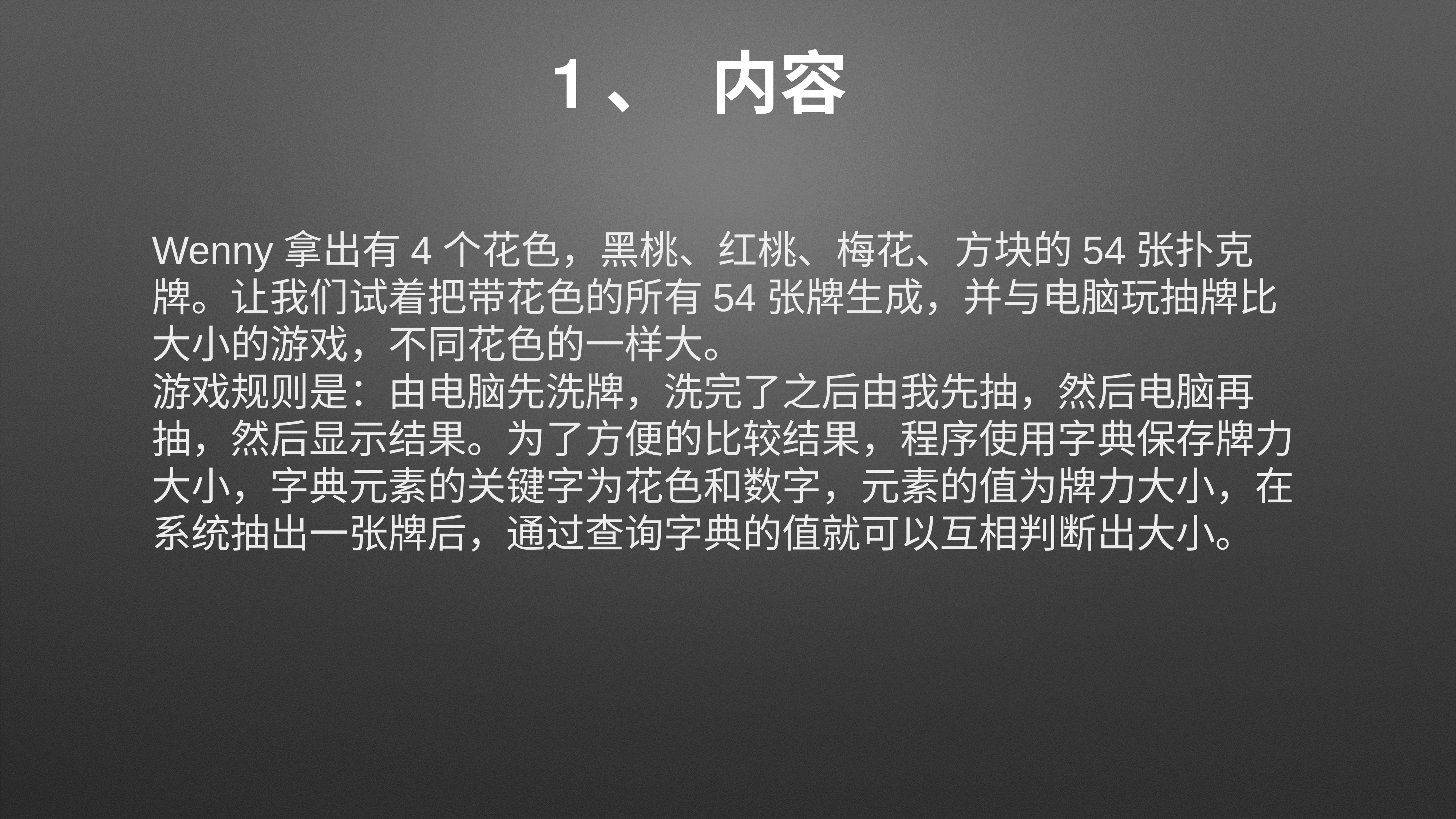

# 1、  内容
Wenny拿出有4个花色，黑桃、红桃、梅花、方块的54张扑克牌。让我们试着把带花色的所有54张牌生成，并与电脑玩抽牌比大小的游戏，不同花色的一样大。
游戏规则是：由电脑先洗牌，洗完了之后由我先抽，然后电脑再抽，然后显示结果。为了方便的比较结果，程序使用字典保存牌力大小，字典元素的关键字为花色和数字，元素的值为牌力大小，在系统抽出一张牌后，通过查询字典的值就可以互相判断出大小。